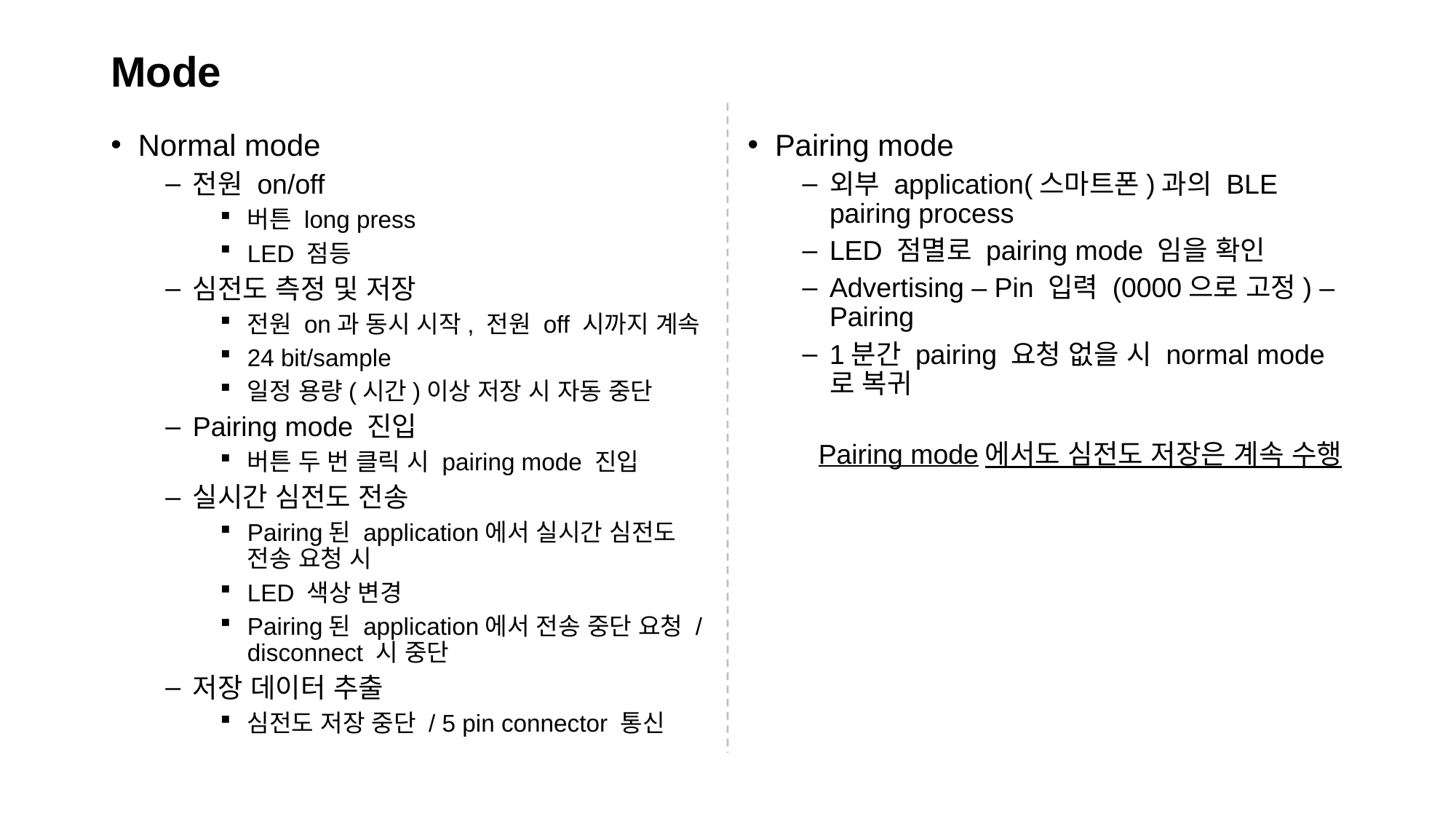

# Mode
Normal mode
전원 on/off
버튼 long press
LED 점등
심전도 측정 및 저장
전원 on과 동시 시작, 전원 off 시까지 계속
24 bit/sample
일정 용량(시간)이상 저장 시 자동 중단
Pairing mode 진입
버튼 두 번 클릭 시 pairing mode 진입
실시간 심전도 전송
Pairing된 application에서 실시간 심전도 전송 요청 시
LED 색상 변경
Pairing된 application에서 전송 중단 요청 / disconnect 시 중단
저장 데이터 추출
심전도 저장 중단 / 5 pin connector 통신
Pairing mode
외부 application(스마트폰)과의 BLE pairing process
LED 점멸로 pairing mode 임을 확인
Advertising – Pin 입력 (0000으로 고정) – Pairing
1분간 pairing 요청 없을 시 normal mode로 복귀

Pairing mode에서도 심전도 저장은 계속 수행